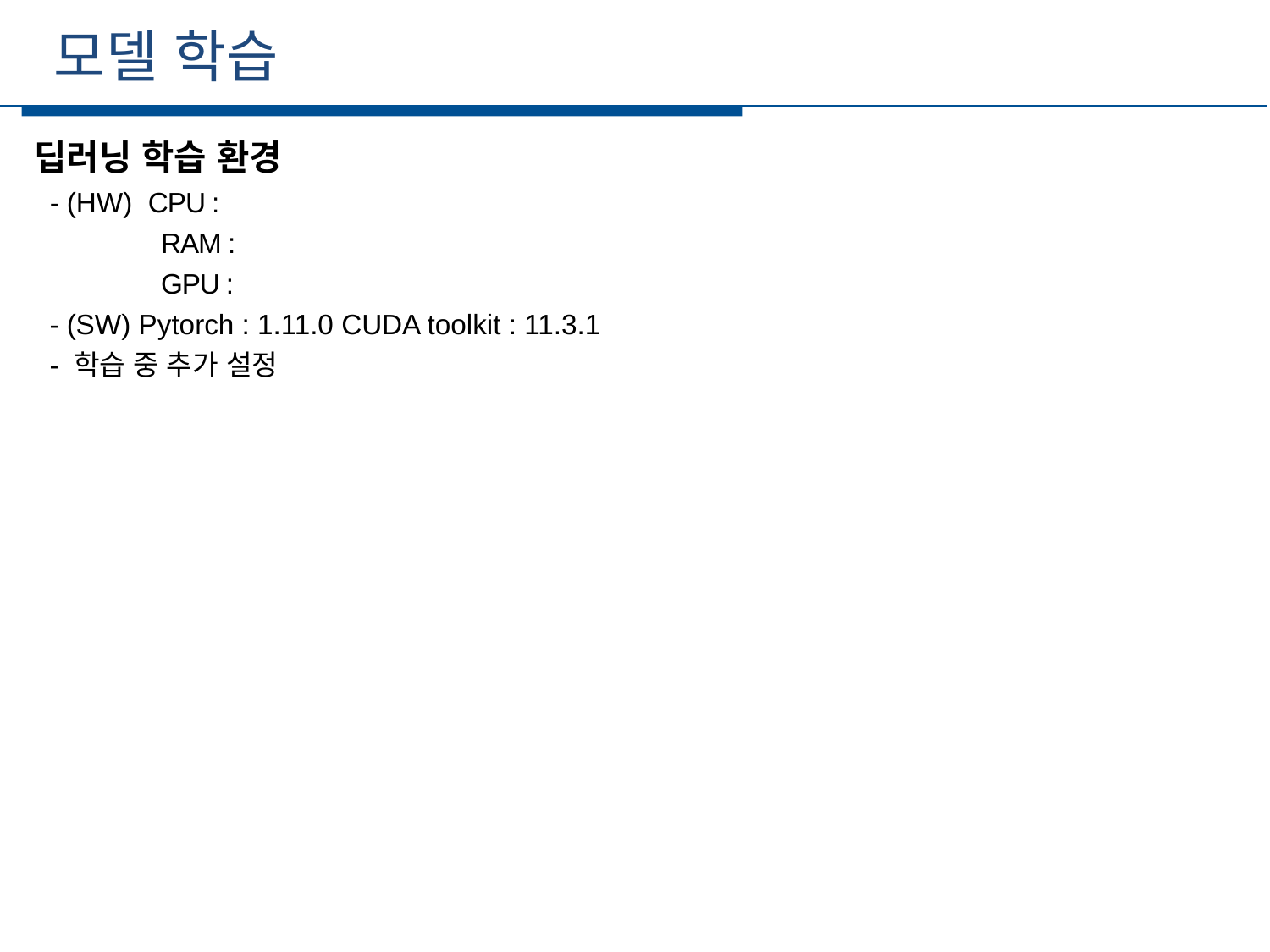

모델 학습
세부일정

딥러닝 학습 환경
  - (HW)  CPU :
	RAM :
	GPU :
  - (SW) Pytorch : 1.11.0 CUDA toolkit : 11.3.1
  - 학습 중 추가 설정